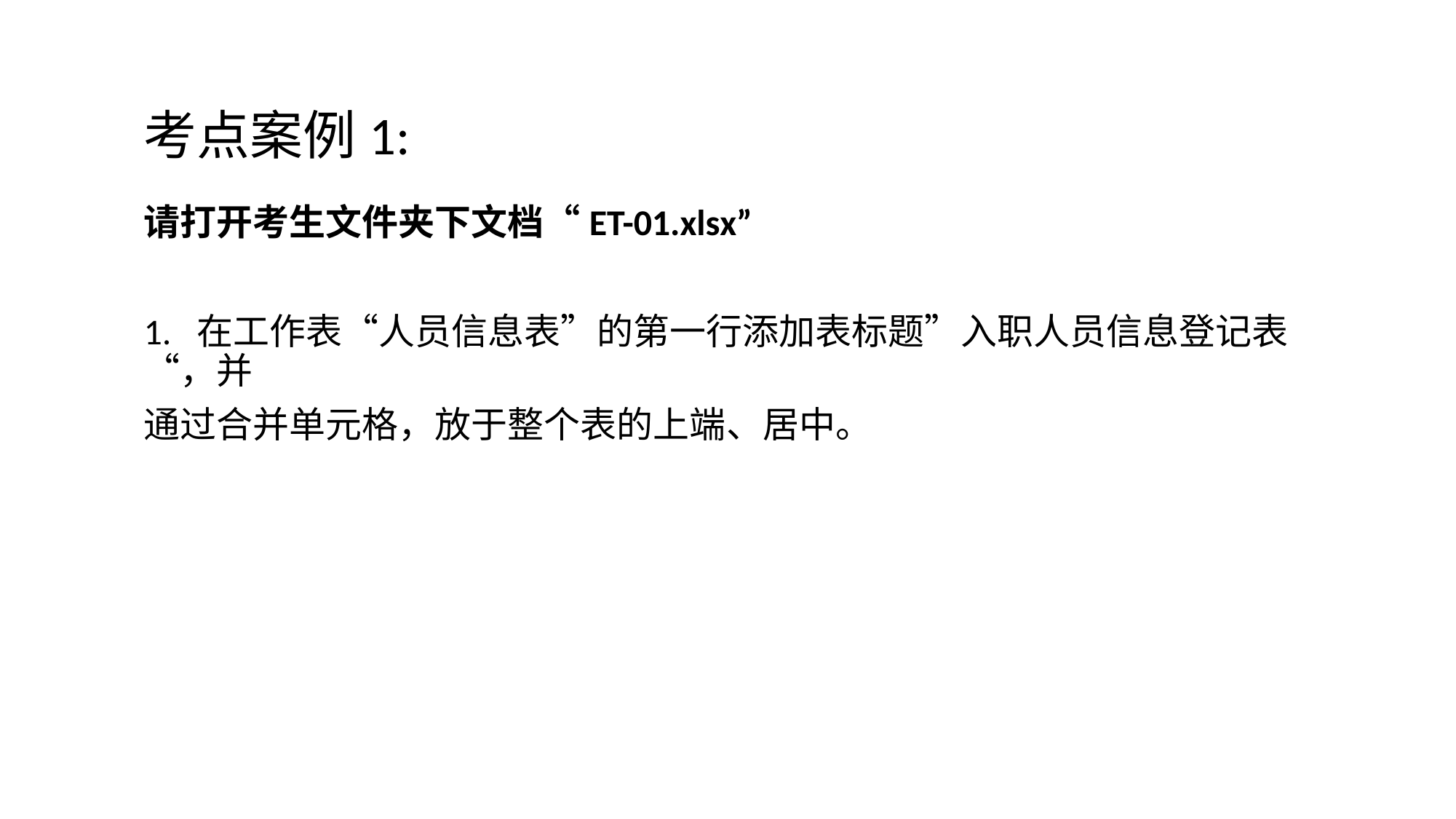

# 考点案例1:
请打开考生文件夹下文档“ET-01.xlsx”

1.  在工作表“人员信息表”的第一行添加表标题”入职人员信息登记表“，并
通过合并单元格，放于整个表的上端、居中。